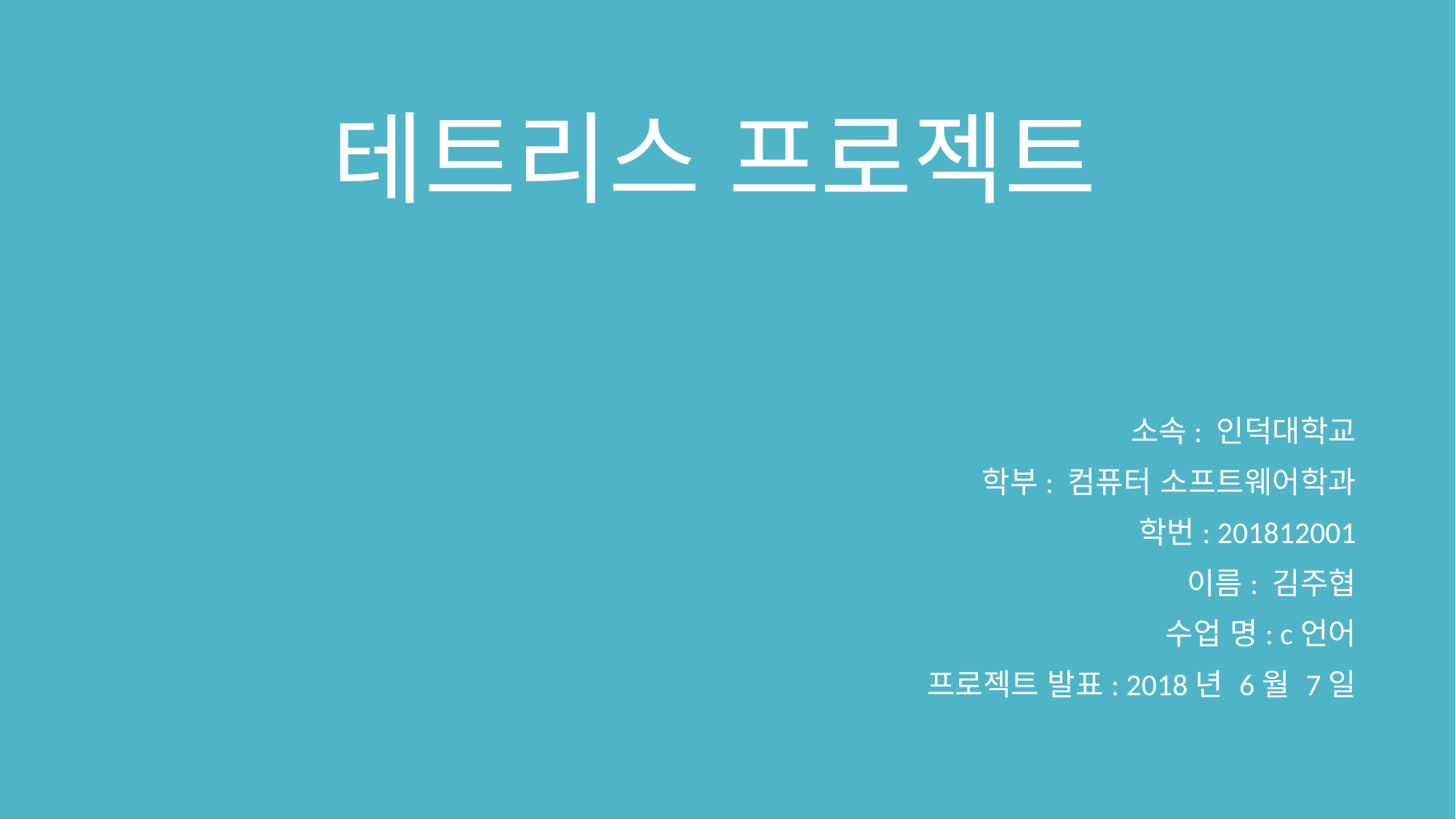

테트리스 프로젝트
소속: 인덕대학교
학부: 컴퓨터 소프트웨어학과
학번: 201812001
이름: 김주협
수업 명: c언어
프로젝트 발표: 2018년 6월 7일